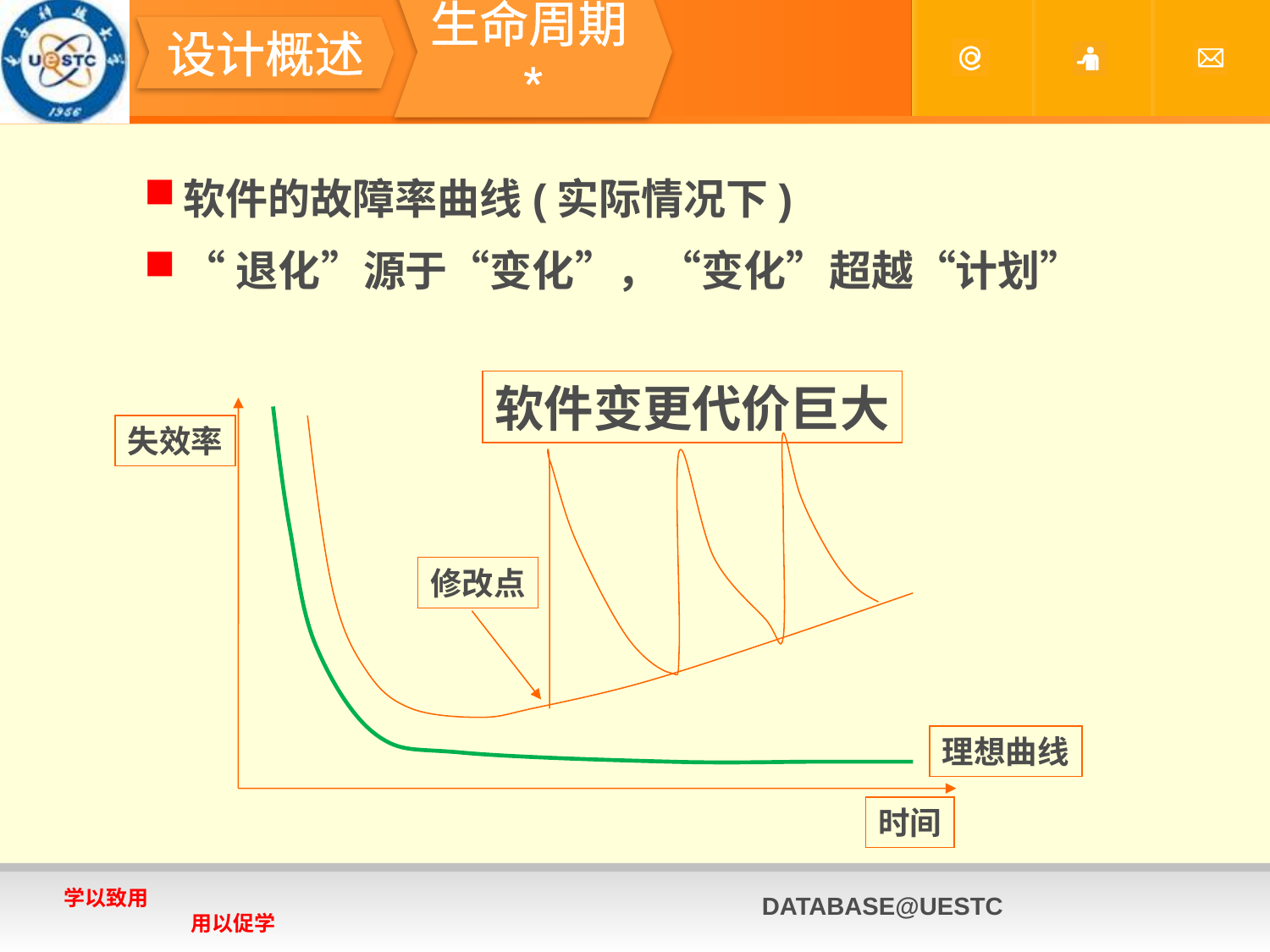

#
生命周期*
设计概述
软件的故障率曲线(实际情况下)
“退化”源于“变化”，“变化”超越“计划”
软件变更代价巨大

失效率

修改点

理想曲线

时间